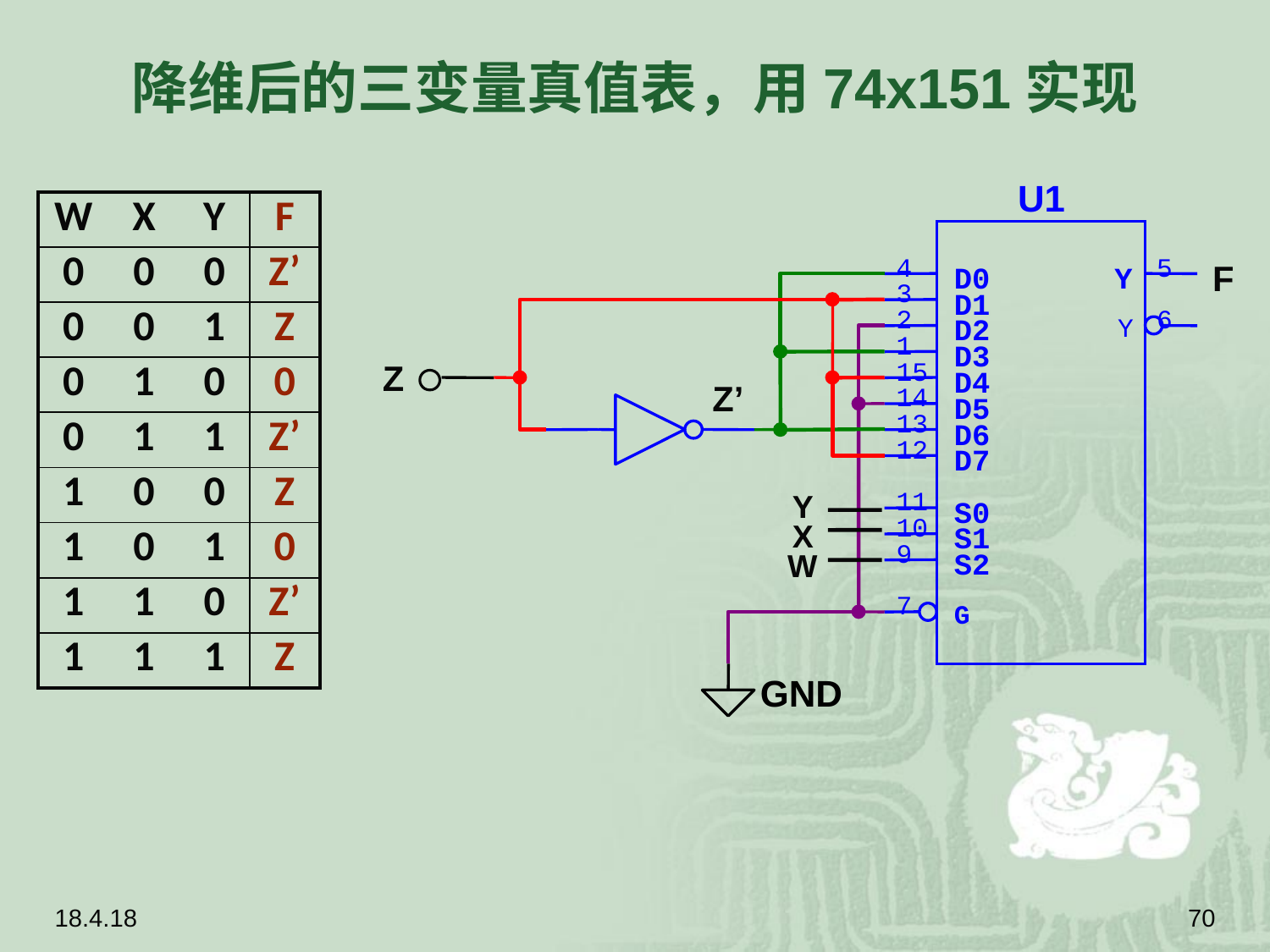

# 降维后的三变量真值表，用74x151实现
U1

4
5
D0
Y

3
D1

2
6
D2
Y

1
D3

15
D4

14
D5

13
D6

12
D7

11
S0

10
S1

9
S2

7
G

| W | X | Y | F |
| --- | --- | --- | --- |
| 0 | 0 | 0 | Z’ |
| 0 | 0 | 1 | Z |
| 0 | 1 | 0 | 0 |
| 0 | 1 | 1 | Z’ |
| 1 | 0 | 0 | Z |
| 1 | 0 | 1 | 0 |
| 1 | 1 | 0 | Z’ |
| 1 | 1 | 1 | Z |
F

Z’

Z

GND

Y
X

W

18.4.18
70